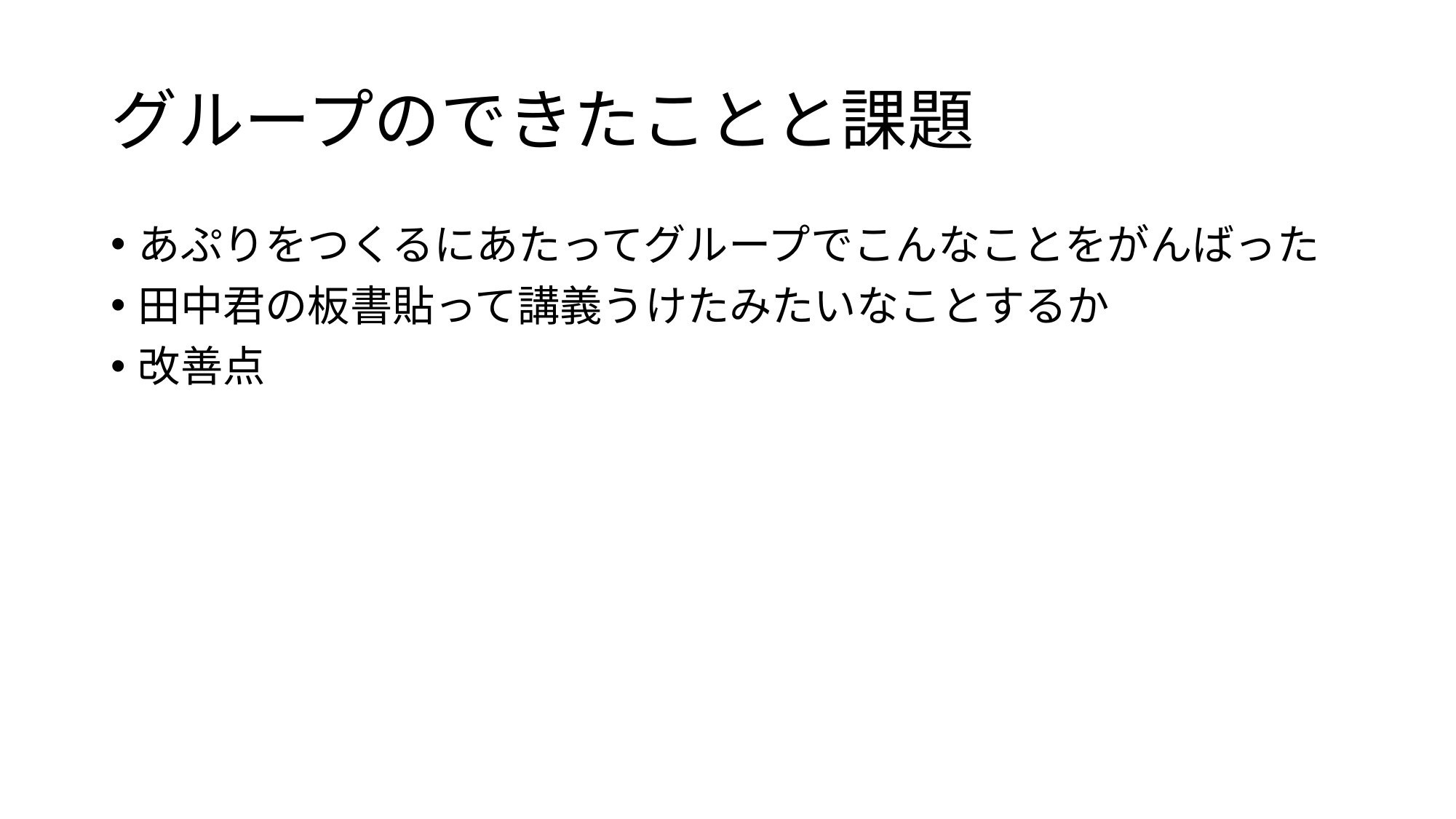

# グループのできたことと課題
あぷりをつくるにあたってグループでこんなことをがんばった
田中君の板書貼って講義うけたみたいなことするか
改善点